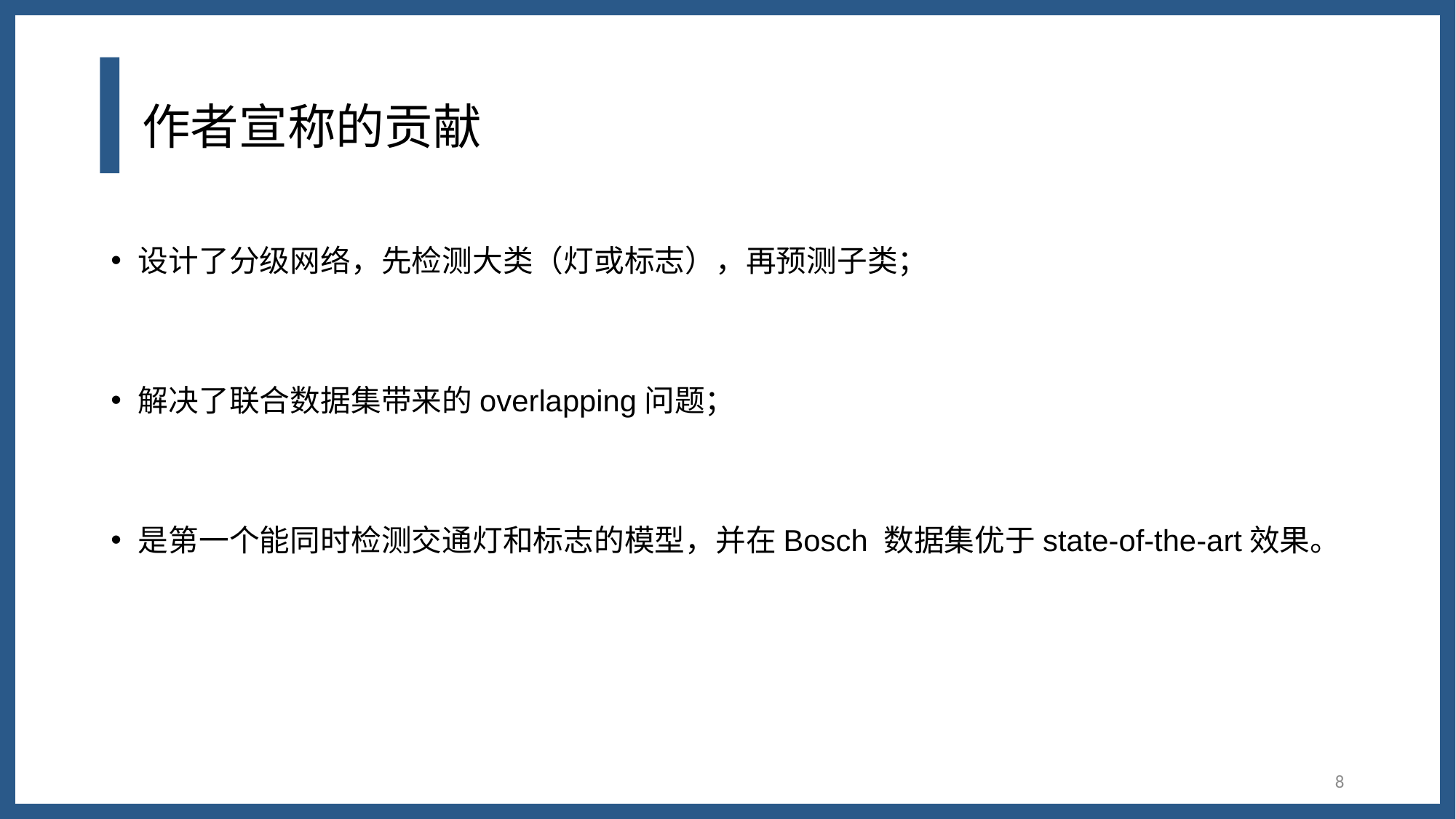

# 作者宣称的贡献
设计了分级网络，先检测大类（灯或标志），再预测子类；

解决了联合数据集带来的overlapping问题；

是第一个能同时检测交通灯和标志的模型，并在Bosch 数据集优于state-of-the-art效果。

8